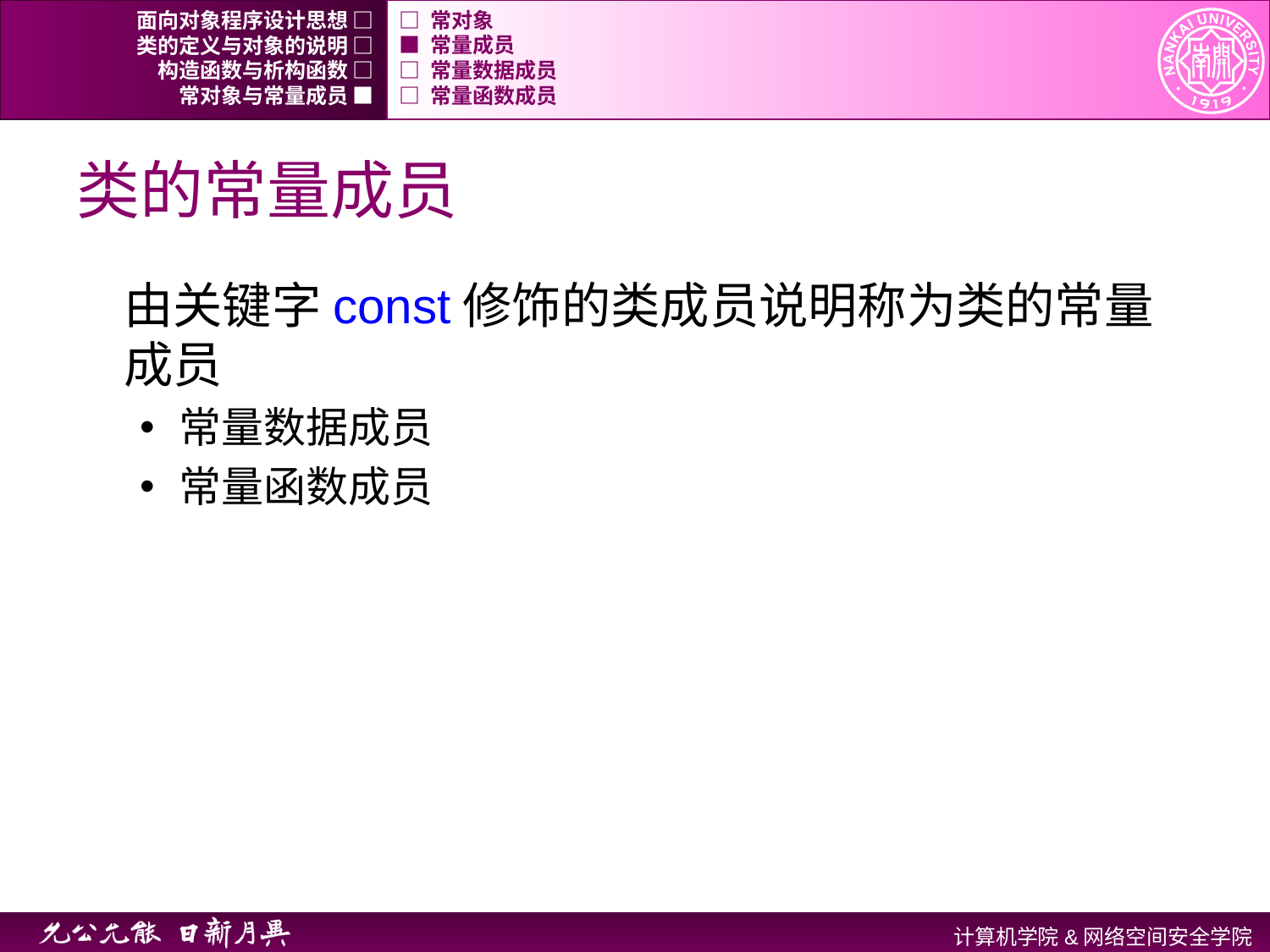

面向对象程序设计思想 □
□ 常对象
类的定义与对象的说明 □
■ 常量成员
构造函数与析构函数 □
□ 常量数据成员
常对象与常量成员 ■

□ 常量函数成员
# 类的常量成员
由关键字const修饰的类成员说明称为类的常量成员
常量数据成员
常量函数成员